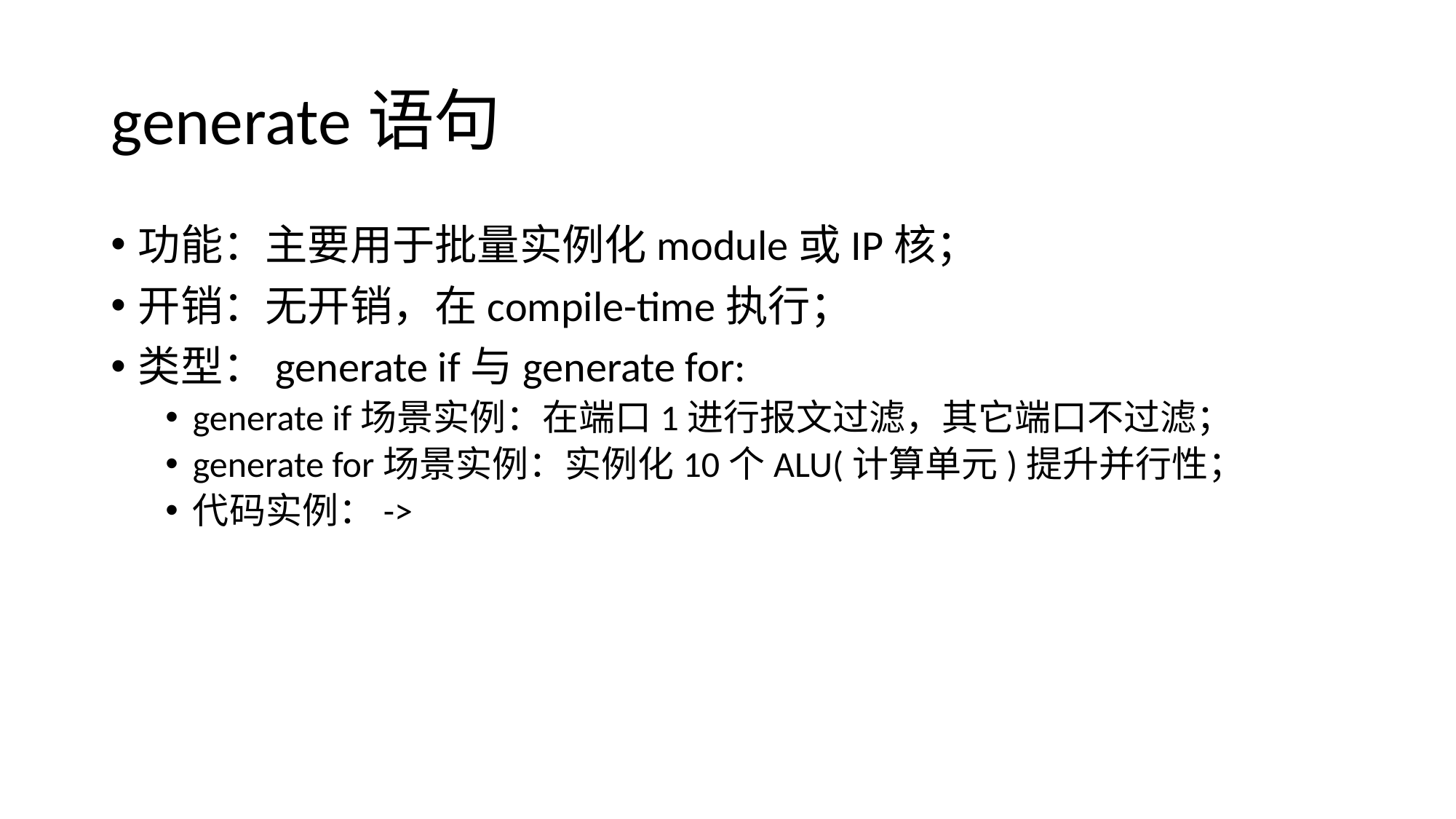

# generate语句
功能：主要用于批量实例化module或IP核；
开销：无开销，在compile-time执行；
类型：generate if与generate for:
generate if场景实例：在端口1进行报文过滤，其它端口不过滤；
generate for场景实例：实例化10个ALU(计算单元)提升并行性；
代码实例：->